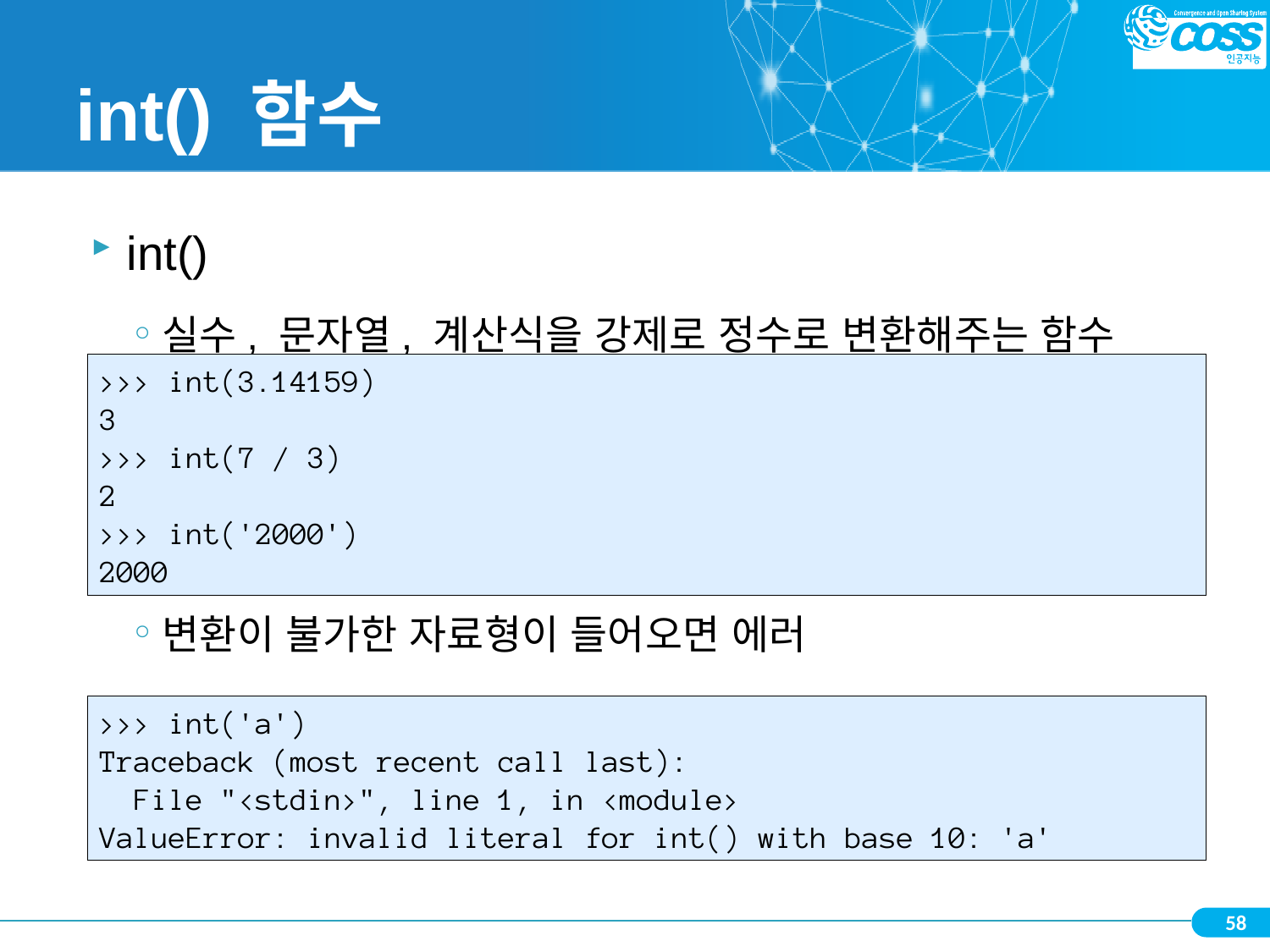

# int() 함수
int()
실수, 문자열, 계산식을 강제로 정수로 변환해주는 함수

변환이 불가한 자료형이 들어오면 에러
>>> int(3.14159)
3
>>> int(7 / 3)
2
>>> int('2000')
2000
>>> int('a')
Traceback (most recent call last):
  File "<stdin>", line 1, in <module>
ValueError: invalid literal for int() with base 10: 'a'